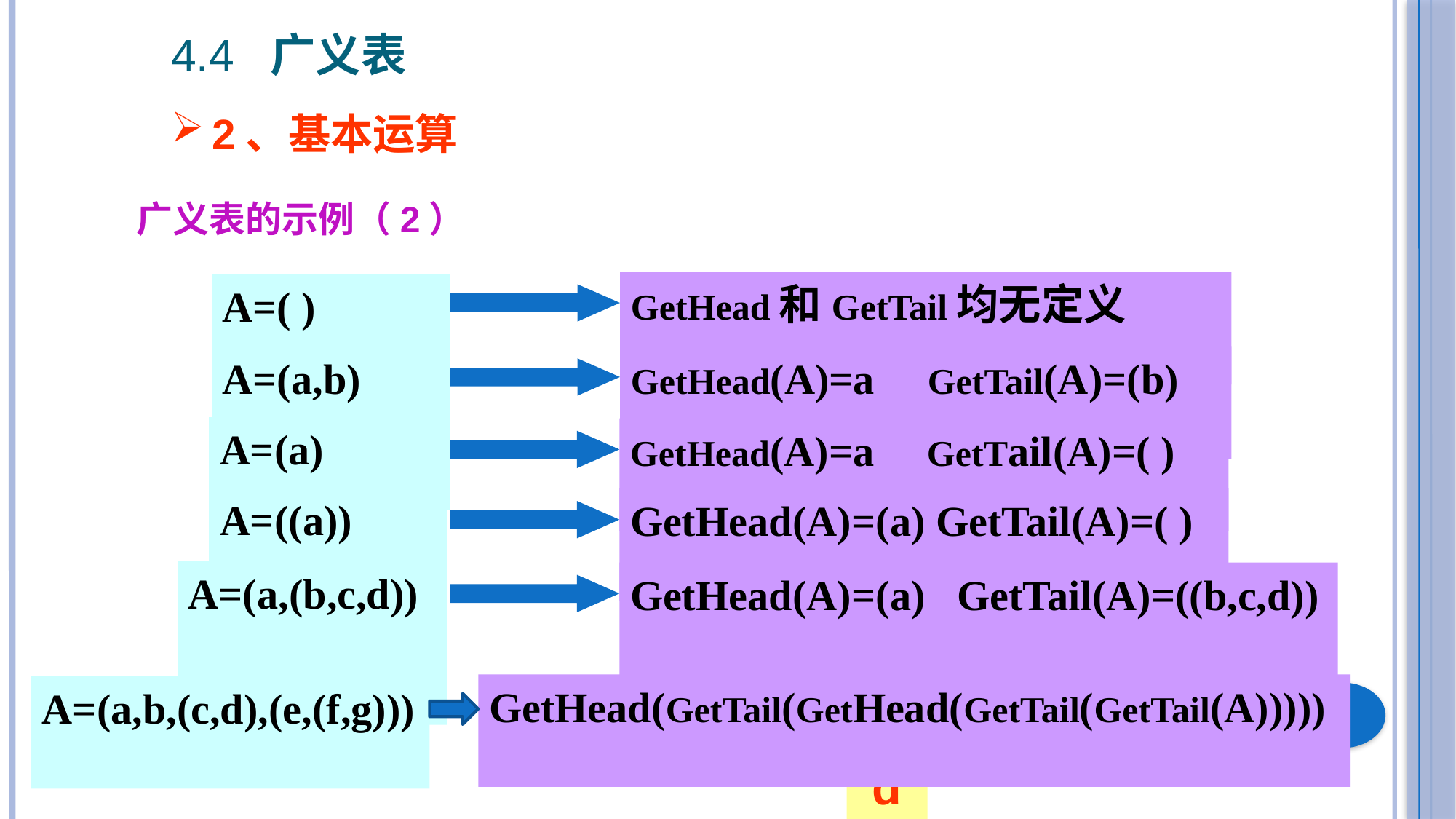

4.4  广义表
2、基本运算
广义表的示例（2）
GetHead和GetTail均无定义

A=( )
GetHead(A)=a     GetTail(A)=(b)

A=(a,b)
A=(a)
GetHead(A)=a     GetTail(A)=( )

A=((a))
GetHead(A)=(a) GetTail(A)=( )

A=(a,(b,c,d))
GetHead(A)=(a)   GetTail(A)=((b,c,d))

GetHead(GetTail(GetHead(GetTail(GetTail(A)))))

A=(a,b,(c,d),(e,(f,g)))
d